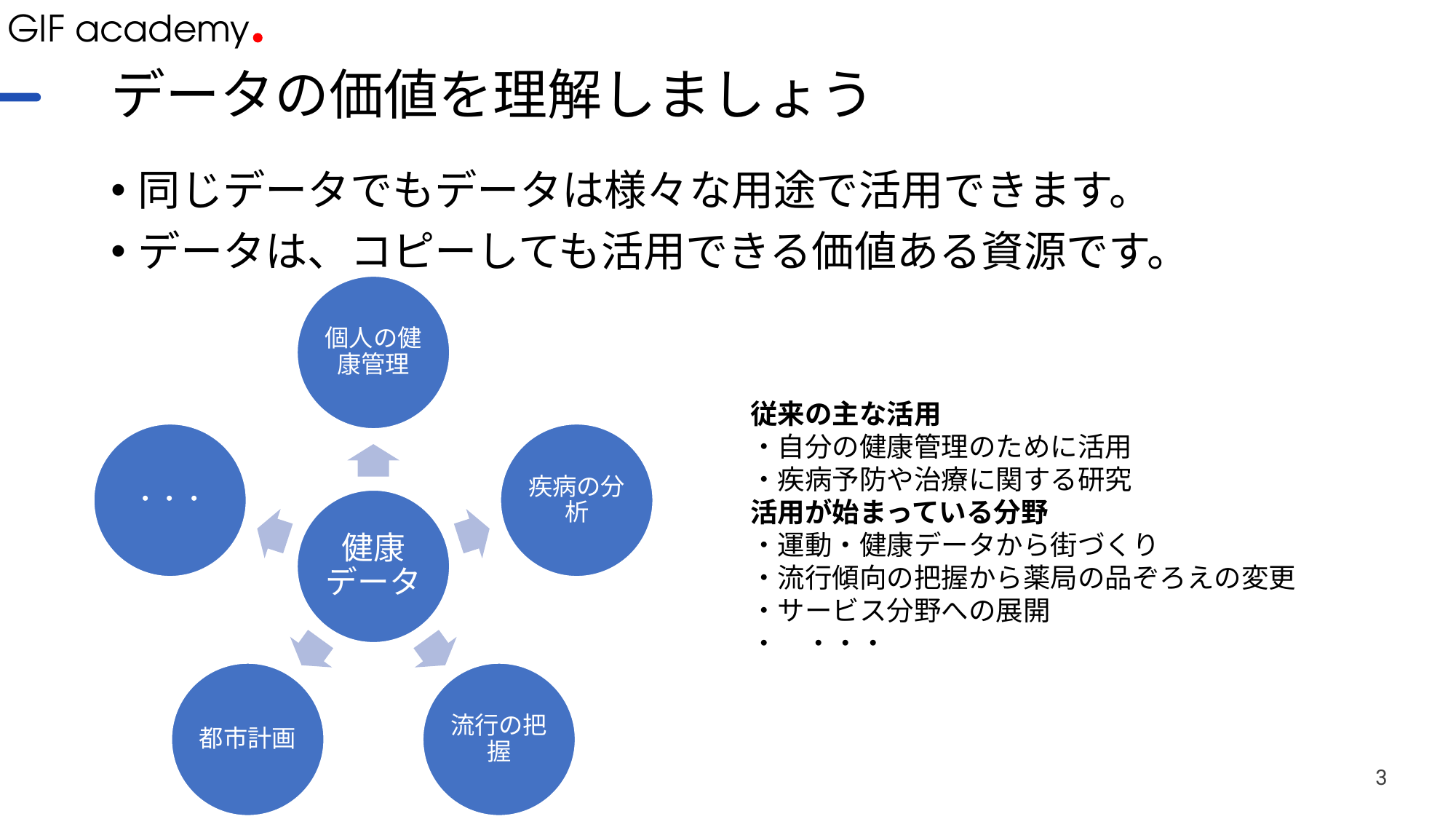

# データの価値を理解しましょう
同じデータでもデータは様々な用途で活用できます。
データは、コピーしても活用できる価値ある資源です。
健康データ

個人の健康管理

疾病の分析

流行の把握

都市計画

・・・
従来の主な活用
・自分の健康管理のために活用
・疾病予防や治療に関する研究
活用が始まっている分野
・運動・健康データから街づくり
・流行傾向の把握から薬局の品ぞろえの変更
・サービス分野への展開
・　・・・
3